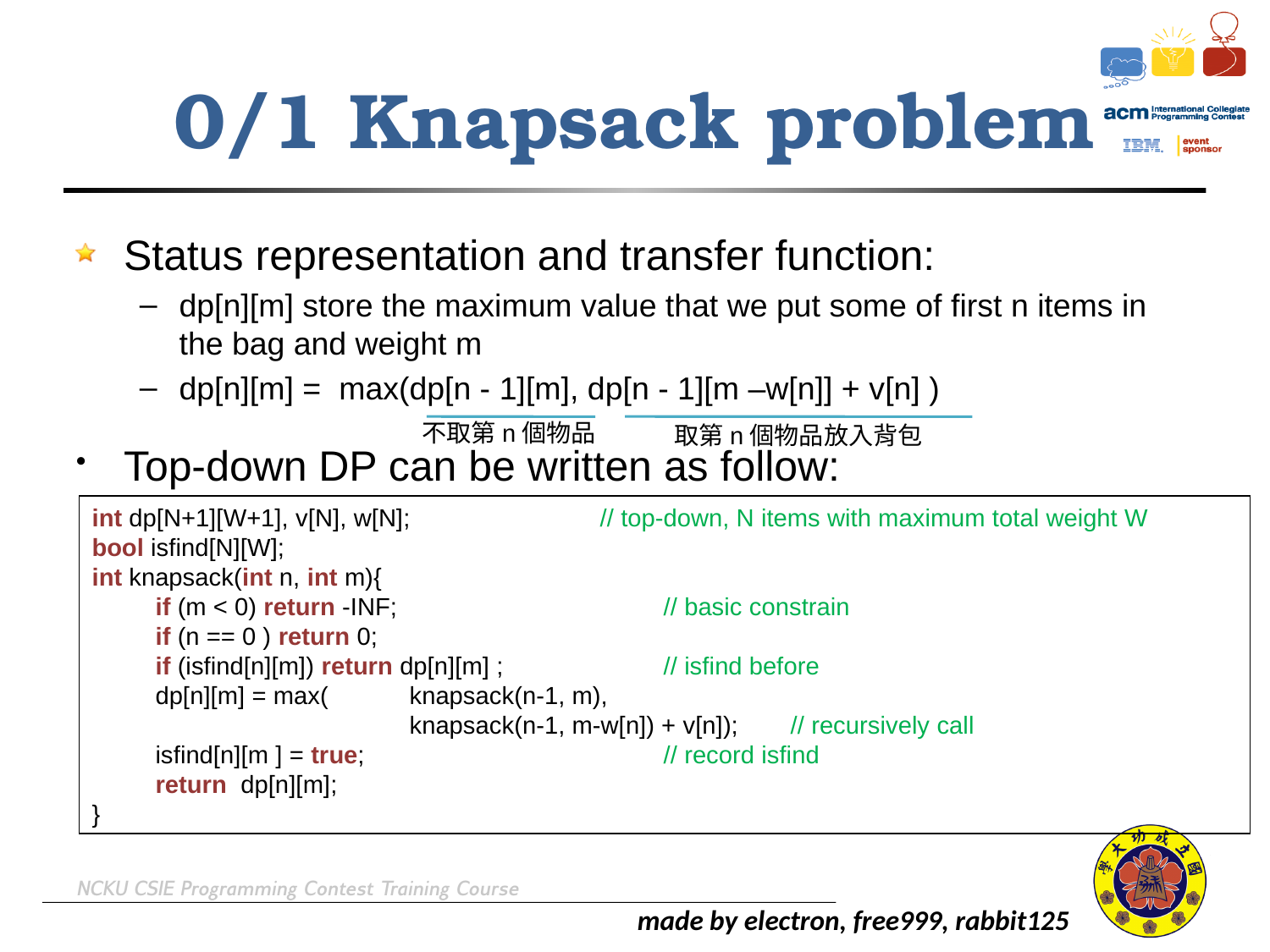

# 0/1 Knapsack problem
Status representation and transfer function:
dp[n][m] store the maximum value that we put some of first n items in the bag and weight m
dp[n][m] =  max(dp[n - 1][m], dp[n - 1][m –w[n]] + v[n] )

Top-down DP can be written as follow:
不取第n個物品
取第n個物品放入背包
int dp[N+1][W+1], v[N], w[N];		// top-down, N items with maximum total weight W
bool isfind[N][W];
int knapsack(int n, int m){
if (m < 0) return -INF; 			// basic constrain
if (n == 0 ) return 0;
if (isfind[n][m]) return dp[n][m] ;		// isfind before
dp[n][m] = max(	knapsack(n-1, m),
		knapsack(n-1, m-w[n]) + v[n]);	// recursively call
isfind[n][m ] = true; 			// record isfind
return  dp[n][m];
}
NCKU CSIE Programming Contest Training Course